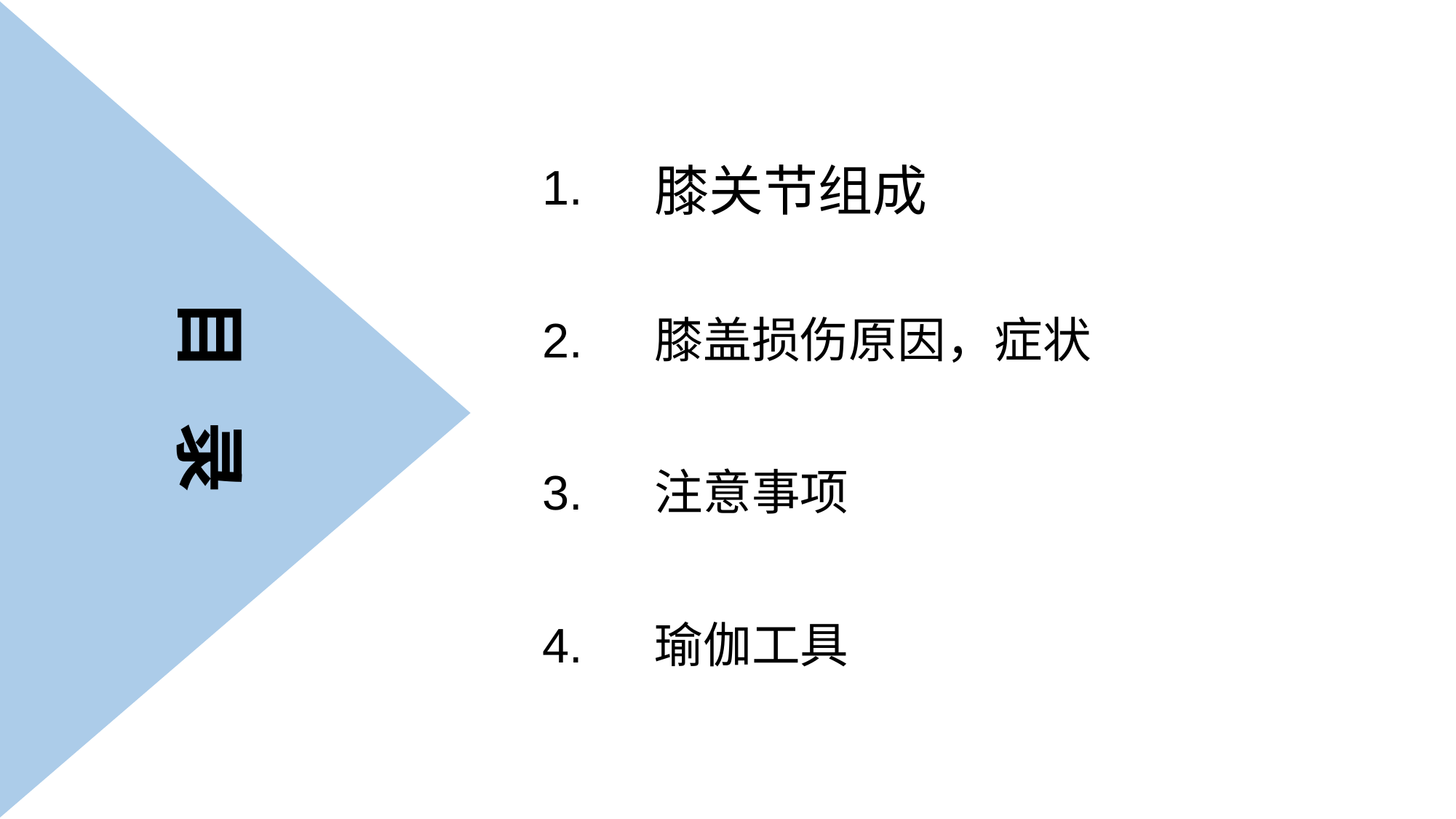

1.
膝关节组成

目   录
2.
膝盖损伤原因，症状

3.
注意事项

4.
瑜伽工具